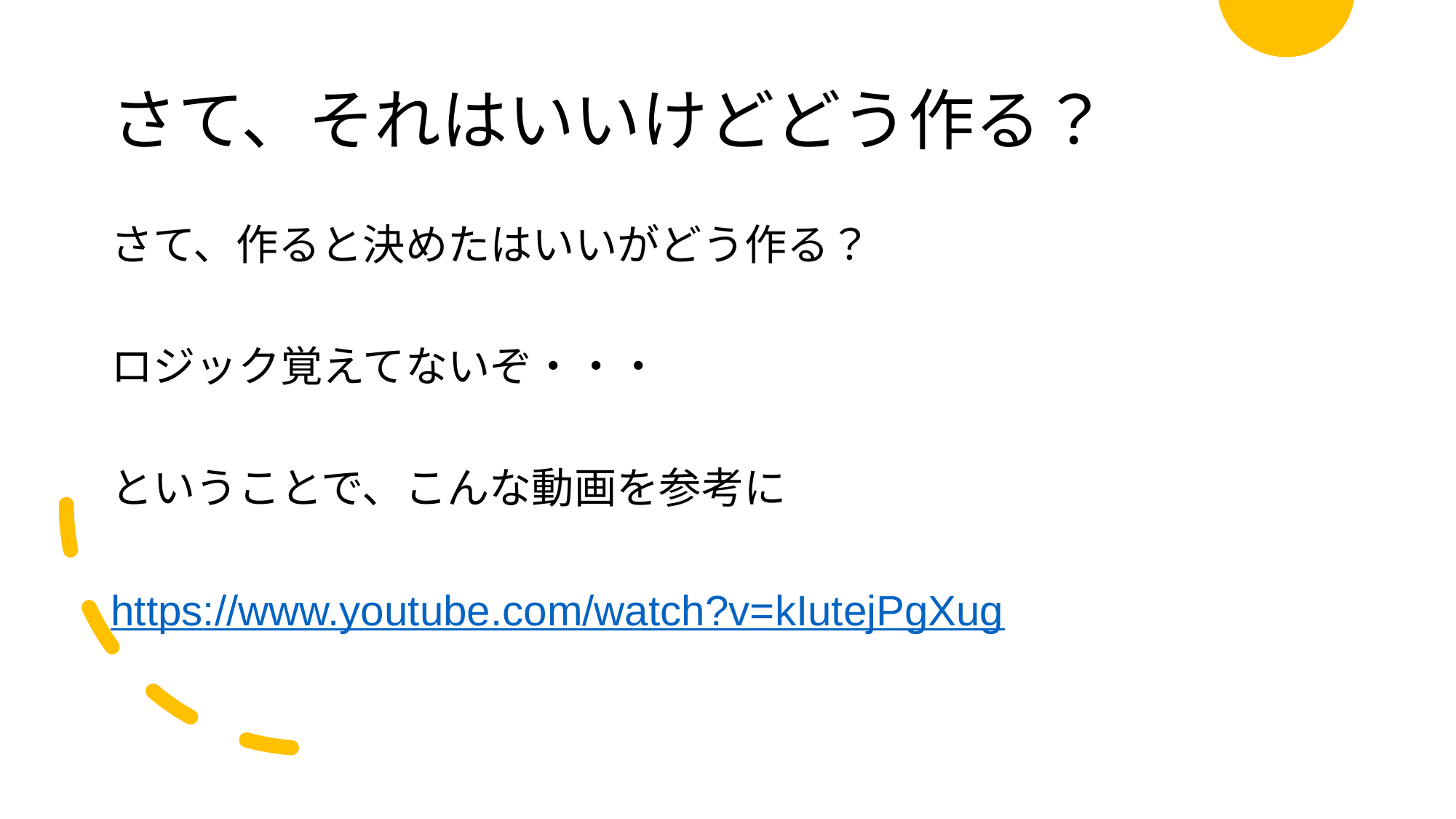

# さて、それはいいけどどう作る？
さて、作ると決めたはいいがどう作る？

ロジック覚えてないぞ・・・

ということで、こんな動画を参考に

https://www.youtube.com/watch?v=kIutejPgXug